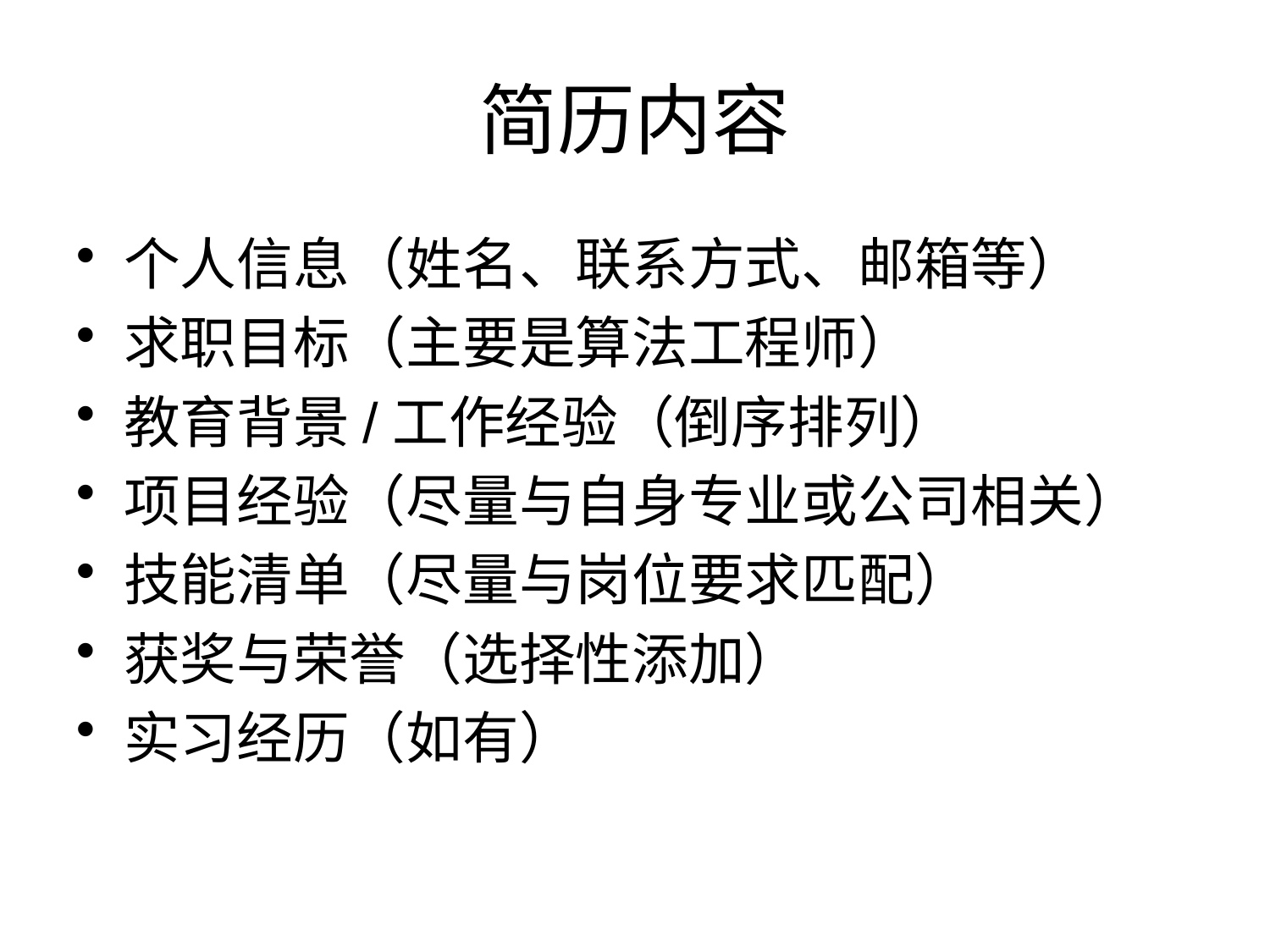

# 简历内容
个人信息（姓名、联系方式、邮箱等）
求职目标（主要是算法工程师）
教育背景/工作经验（倒序排列）
项目经验（尽量与自身专业或公司相关）
技能清单（尽量与岗位要求匹配）
获奖与荣誉（选择性添加）
实习经历（如有）